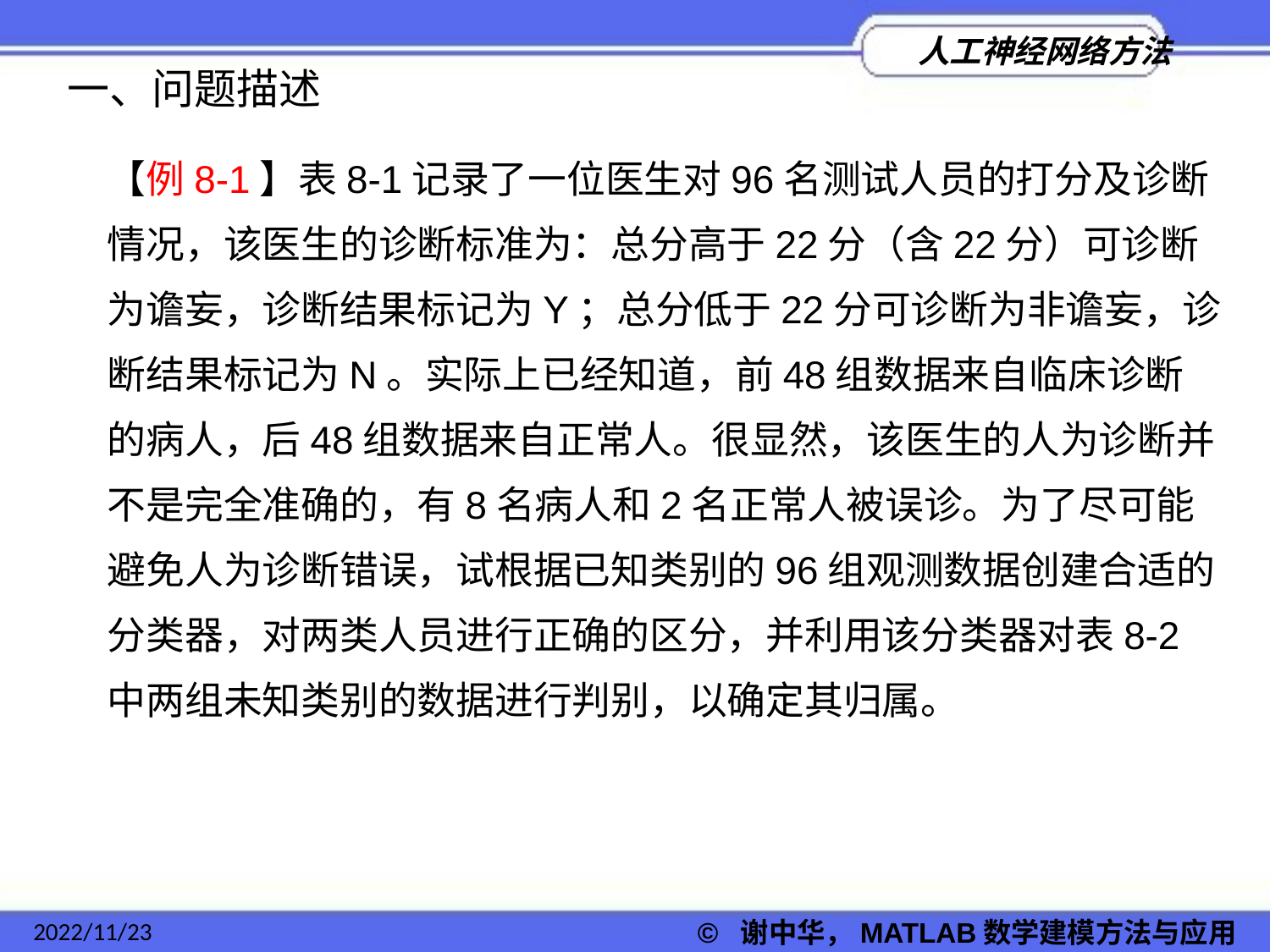

一、问题描述
【例8-1】表8-1记录了一位医生对96名测试人员的打分及诊断情况，该医生的诊断标准为：总分高于22分（含22分）可诊断为谵妄，诊断结果标记为Y；总分低于22分可诊断为非谵妄，诊断结果标记为N。实际上已经知道，前48组数据来自临床诊断的病人，后48组数据来自正常人。很显然，该医生的人为诊断并不是完全准确的，有8名病人和2名正常人被误诊。为了尽可能避免人为诊断错误，试根据已知类别的96组观测数据创建合适的分类器，对两类人员进行正确的区分，并利用该分类器对表8-2中两组未知类别的数据进行判别，以确定其归属。
2022/11/23
©  谢中华，MATLAB数学建模方法与应用